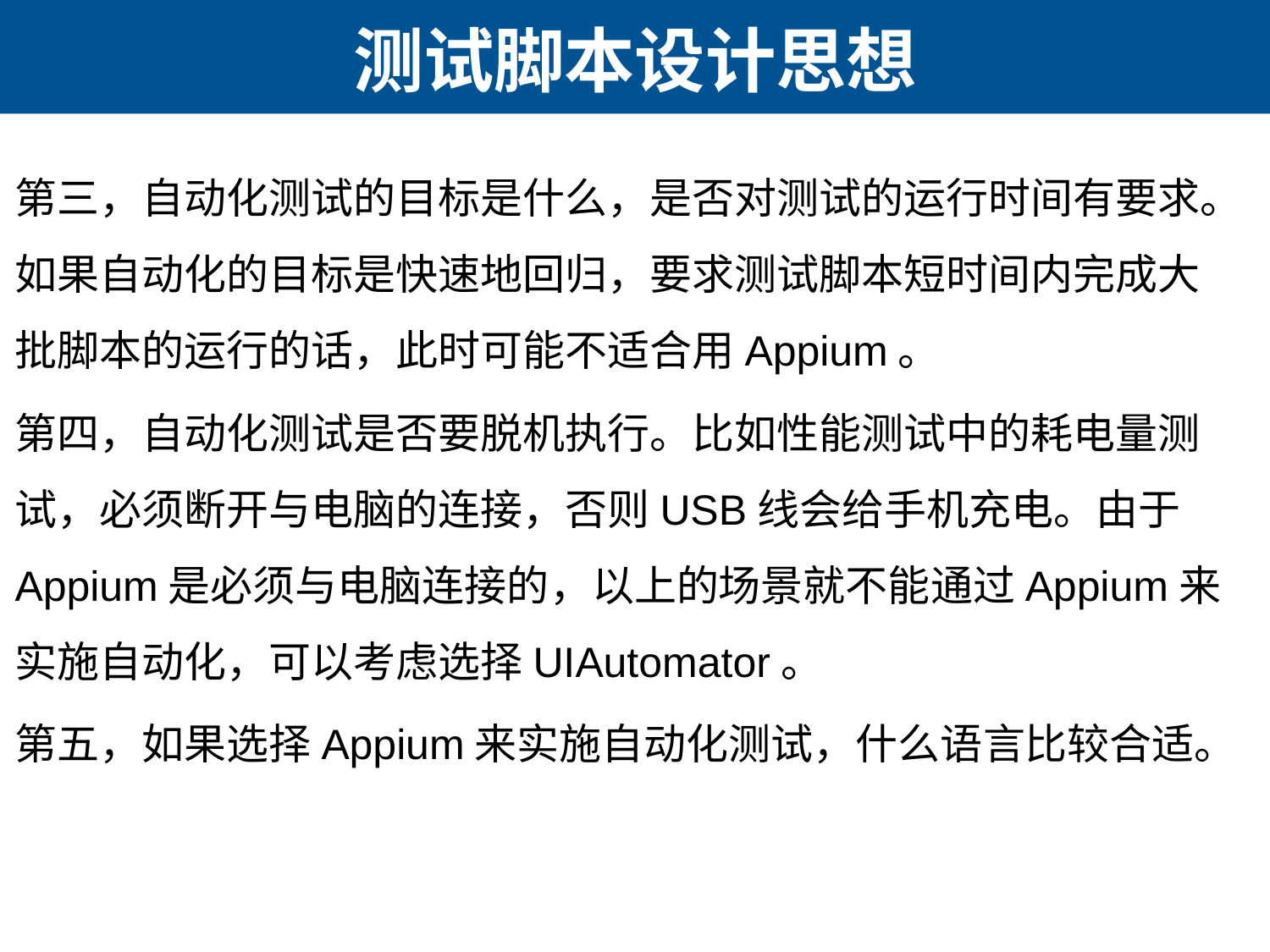

# 测试脚本设计思想
第三，自动化测试的目标是什么，是否对测试的运行时间有要求。如果自动化的目标是快速地回归，要求测试脚本短时间内完成大批脚本的运行的话，此时可能不适合用Appium。
第四，自动化测试是否要脱机执行。比如性能测试中的耗电量测试，必须断开与电脑的连接，否则USB线会给手机充电。由于Appium是必须与电脑连接的，以上的场景就不能通过Appium来实施自动化，可以考虑选择UIAutomator。
第五，如果选择Appium来实施自动化测试，什么语言比较合适。